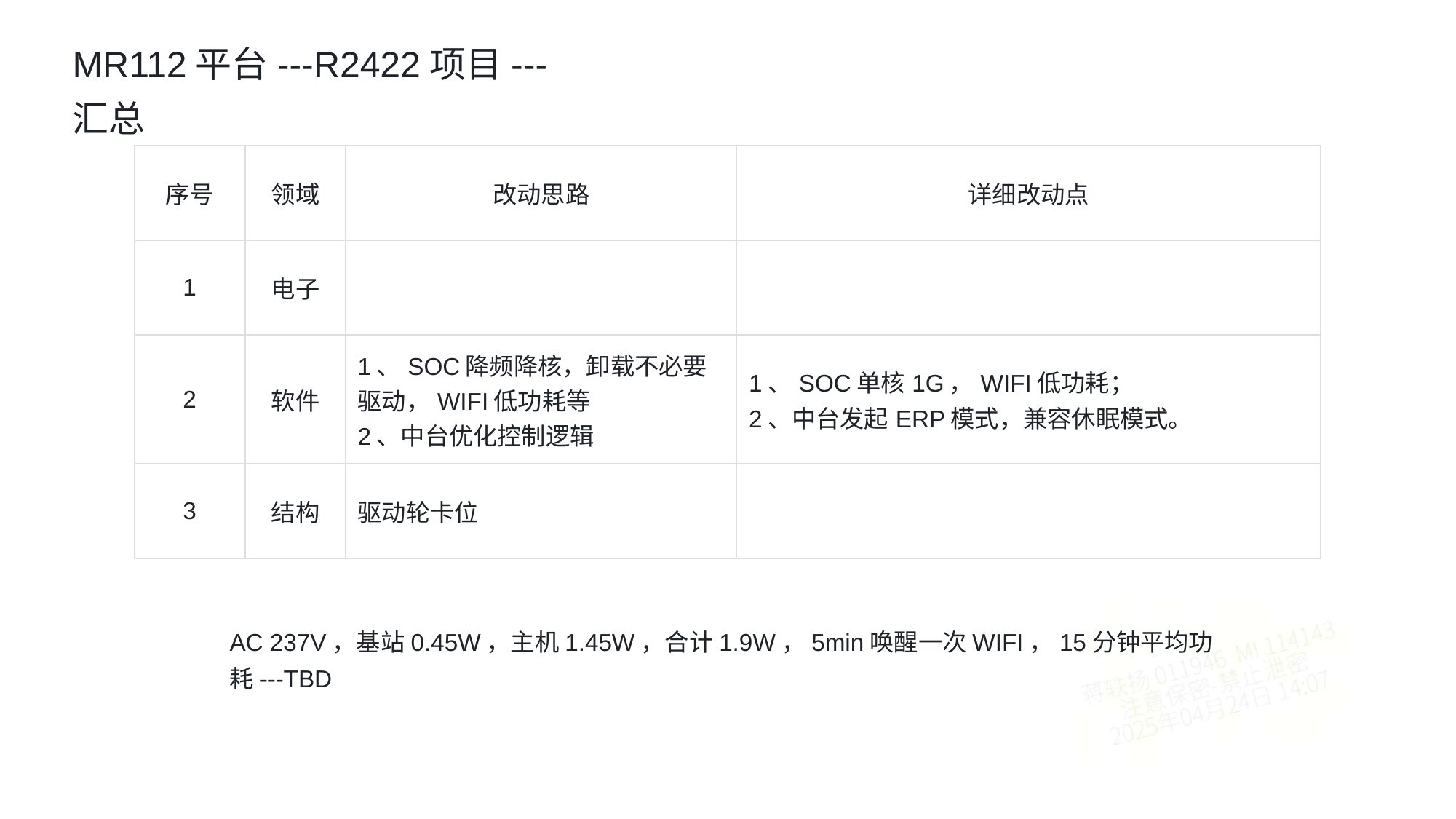

MR112平台---R2422项目---汇总
| 序号 | 领域 | 改动思路 | 详细改动点 |
| --- | --- | --- | --- |
| 1 | 电子 |  |  |
| 2 | 软件 | 1、SOC降频降核，卸载不必要驱动，WIFI低功耗等 2、中台优化控制逻辑 | 1、SOC单核1G，WIFI低功耗； 2、中台发起ERP模式，兼容休眠模式。 |
| 3 | 结构 | 驱动轮卡位 |  |
AC 237V，基站0.45W，主机1.45W，合计1.9W，5min唤醒一次WIFI，15分钟平均功耗---TBD